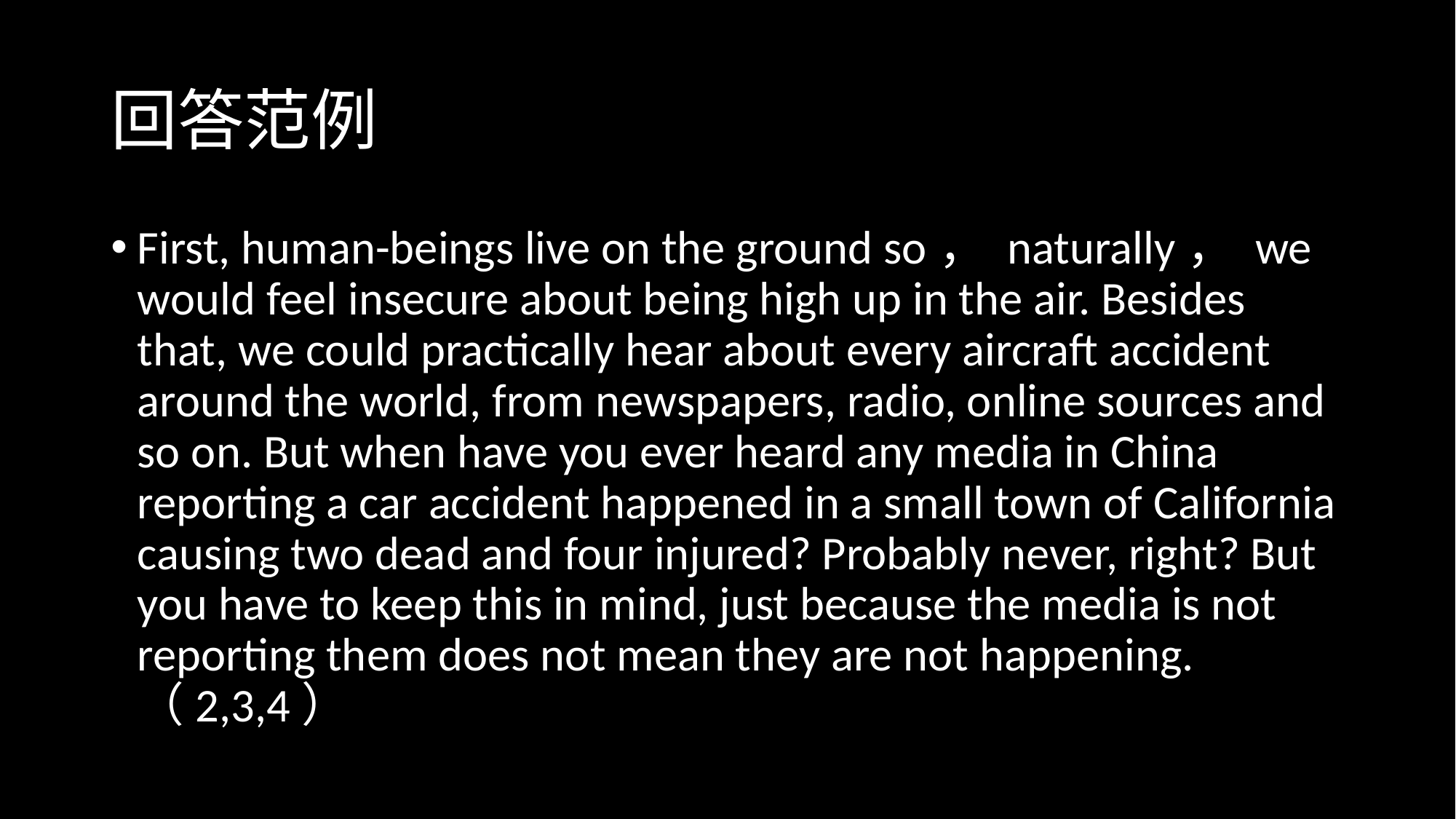

# 回答范例
First, human-beings live on the ground so， naturally， we would feel insecure about being high up in the air. Besides that, we could practically hear about every aircraft accident around the world, from newspapers, radio, online sources and so on. But when have you ever heard any media in China reporting a car accident happened in a small town of California causing two dead and four injured? Probably never, right? But you have to keep this in mind, just because the media is not reporting them does not mean they are not happening.（2,3,4）